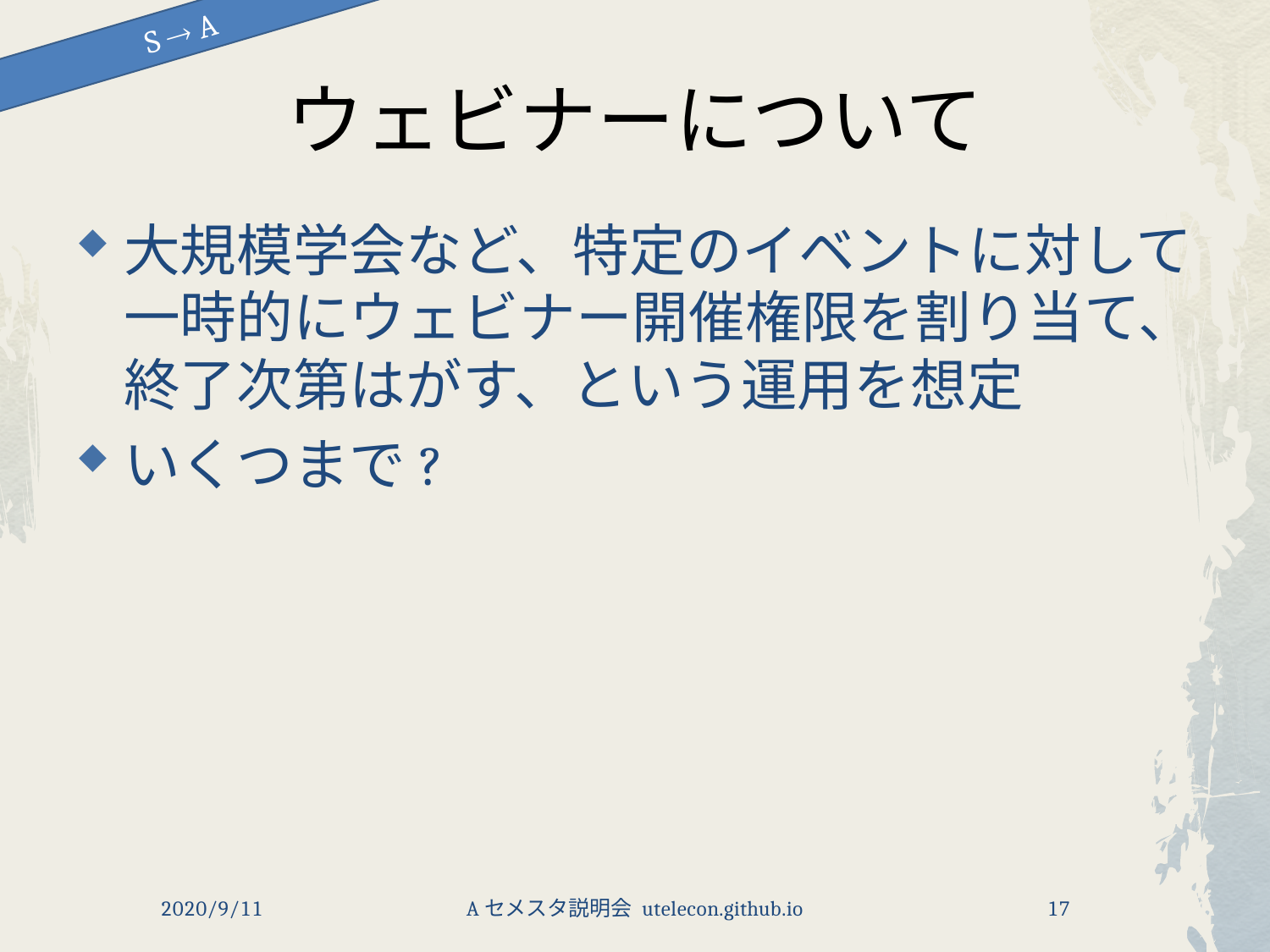

S → A
# ウェビナーについて
大規模学会など、特定のイベントに対して一時的にウェビナー開催権限を割り当て、終了次第はがす、という運用を想定
いくつまで?
2020/9/11
Aセメスタ説明会 utelecon.github.io
17